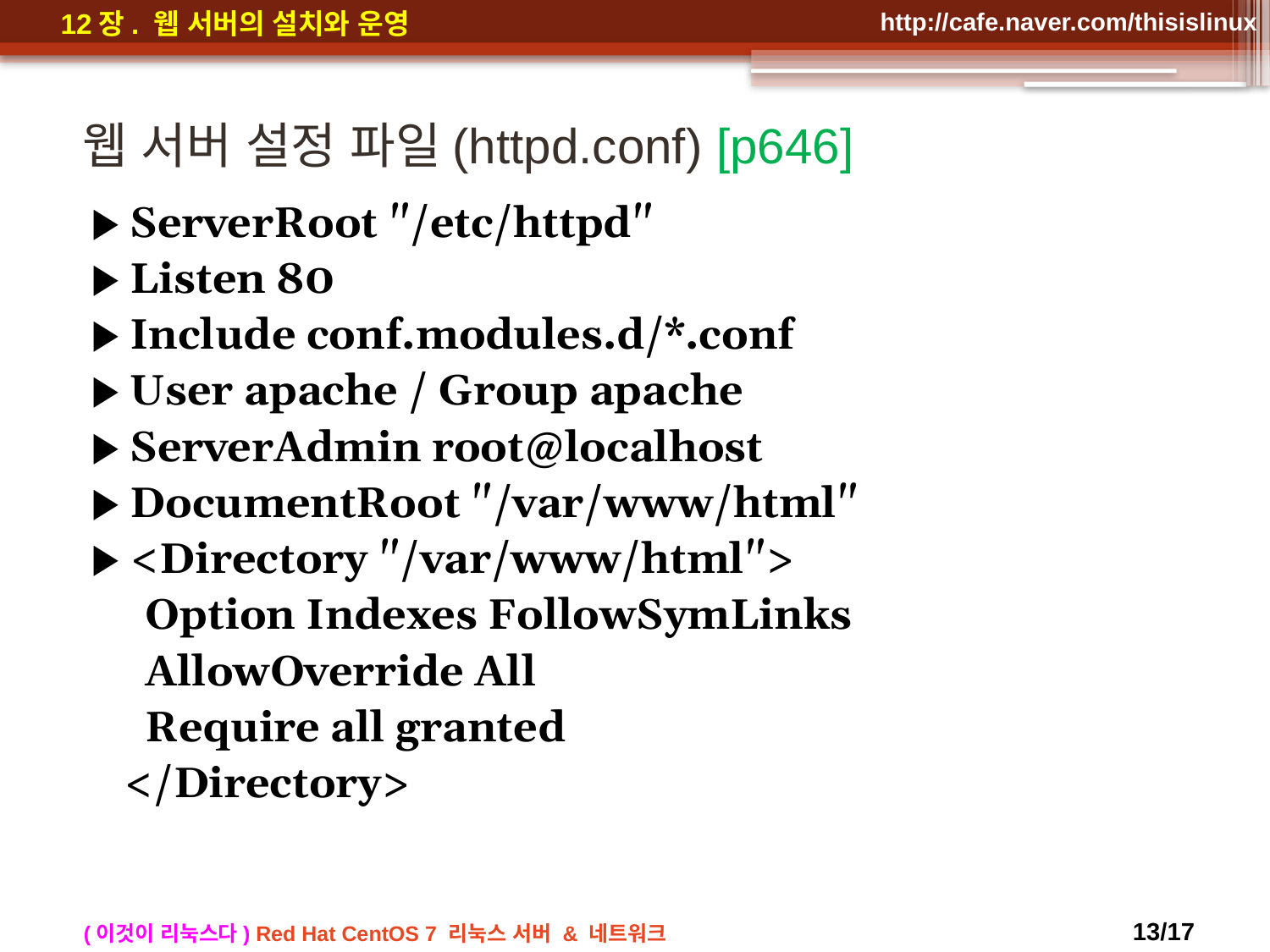

# 웹 서버 설정 파일(httpd.conf) [p646]
▶ ServerRoot "/etc/httpd"
▶ Listen 80
▶ Include conf.modules.d/*.conf
▶ User apache / Group apache
▶ ServerAdmin root@localhost
▶ DocumentRoot "/var/www/html"
▶ <Directory "/var/www/html">
     Option Indexes FollowSymLinks
     AllowOverride All
     Require all granted
   </Directory>